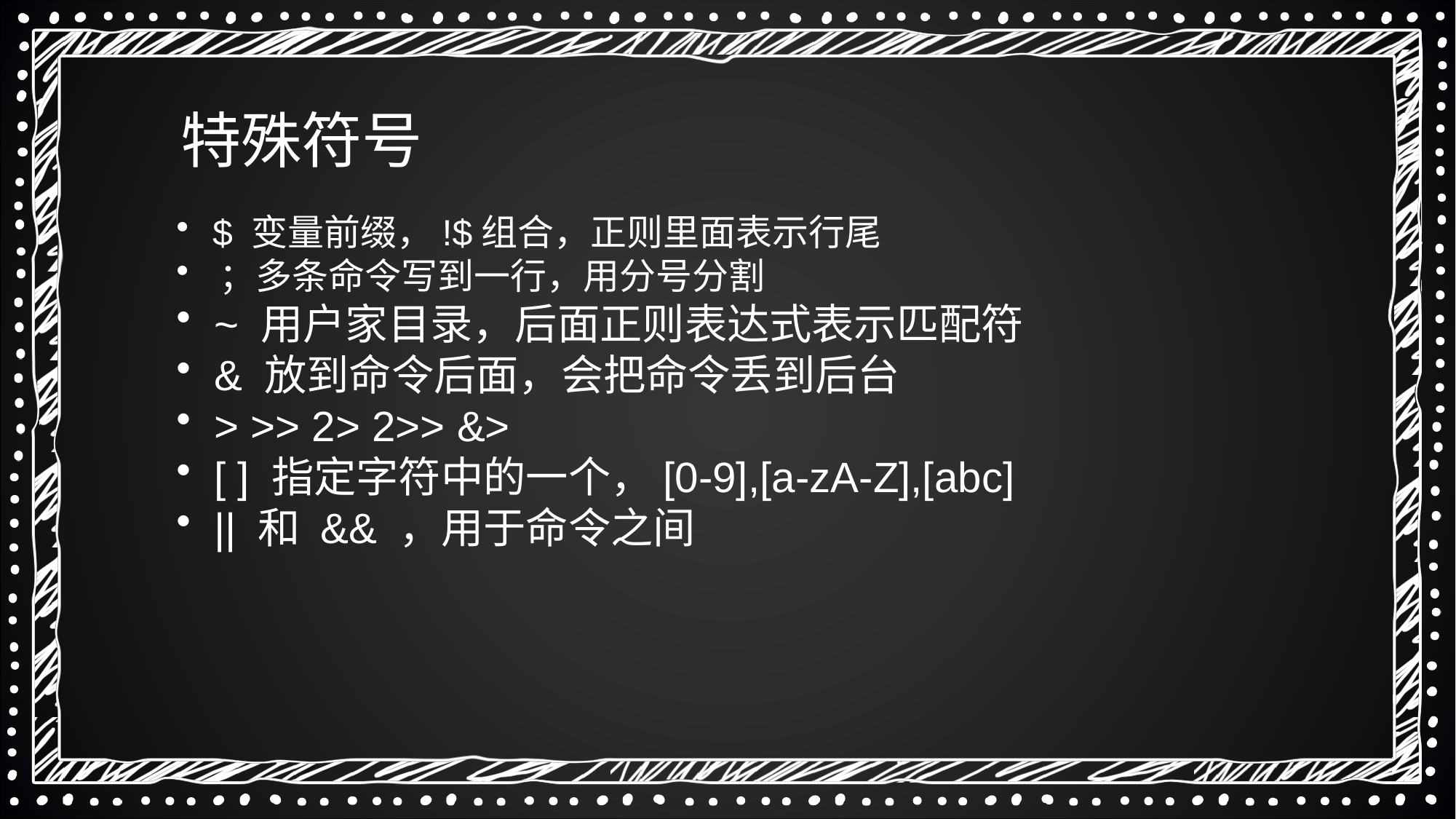

特殊符号
 $ 变量前缀，!$组合，正则里面表示行尾
 ；多条命令写到一行，用分号分割
 ~ 用户家目录，后面正则表达式表示匹配符
 & 放到命令后面，会把命令丢到后台
 > >> 2> 2>> &>
 [ ] 指定字符中的一个，[0-9],[a-zA-Z],[abc]
 || 和 && ，用于命令之间